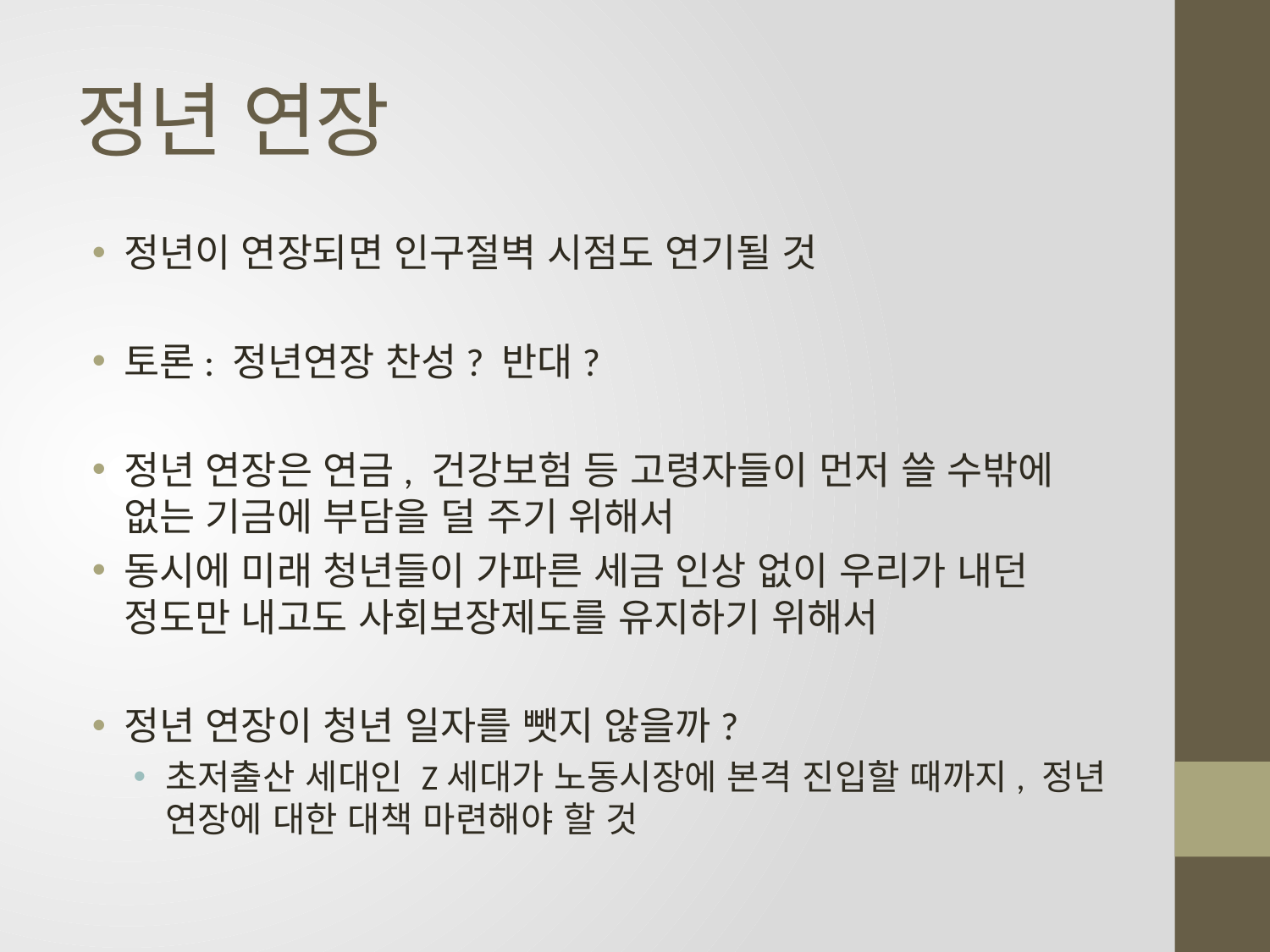

# 정년 연장
정년이 연장되면 인구절벽 시점도 연기될 것

토론: 정년연장 찬성? 반대?

정년 연장은 연금, 건강보험 등 고령자들이 먼저 쓸 수밖에 없는 기금에 부담을 덜 주기 위해서
동시에 미래 청년들이 가파른 세금 인상 없이 우리가 내던 정도만 내고도 사회보장제도를 유지하기 위해서

정년 연장이 청년 일자를 뺏지 않을까?
초저출산 세대인 Z세대가 노동시장에 본격 진입할 때까지, 정년 연장에 대한 대책 마련해야 할 것